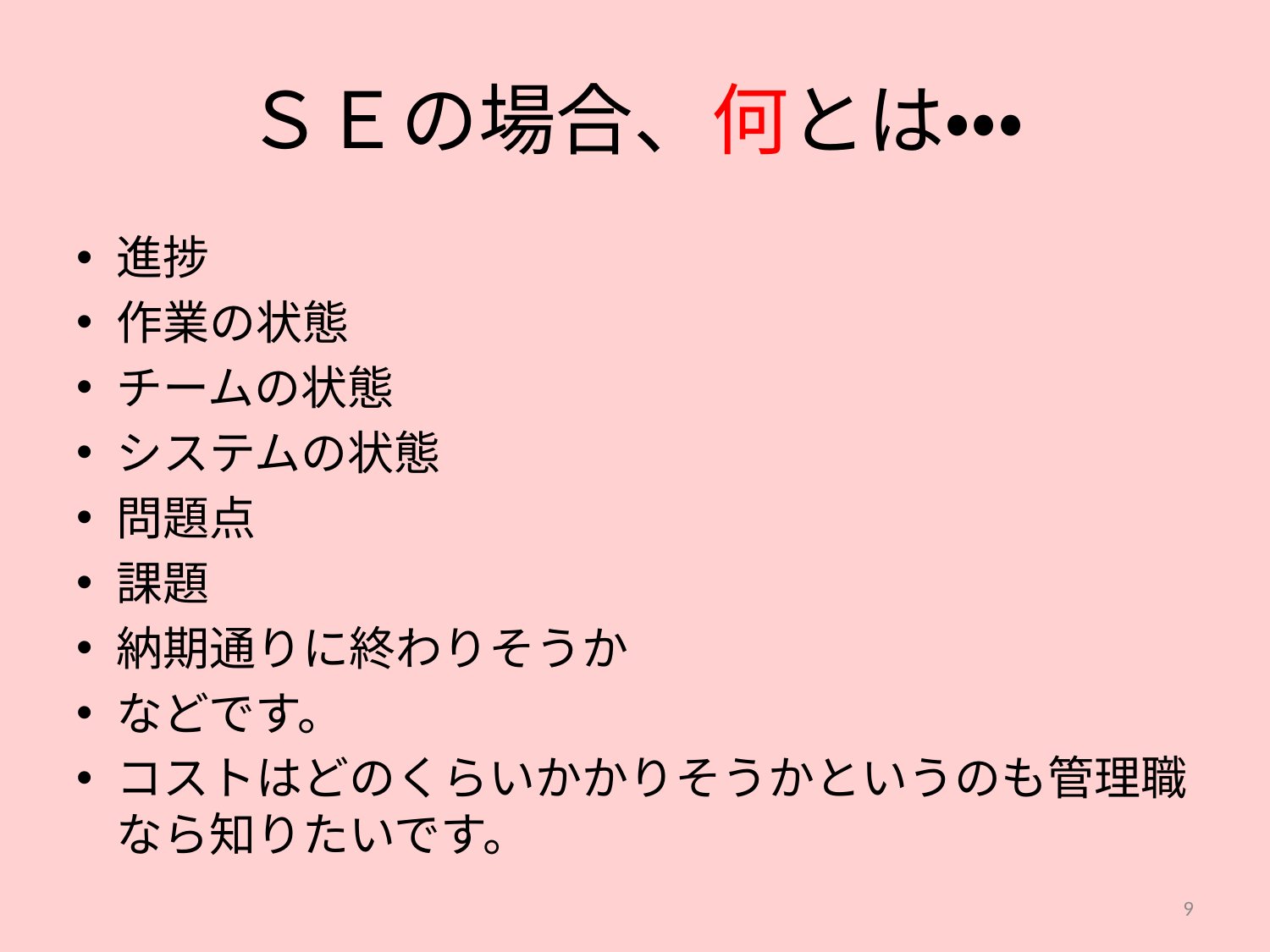

# ＳＥの場合、何とは・・・
進捗
作業の状態
チームの状態
システムの状態
問題点
課題
納期通りに終わりそうか
などです。
コストはどのくらいかかりそうかというのも管理職なら知りたいです。

9